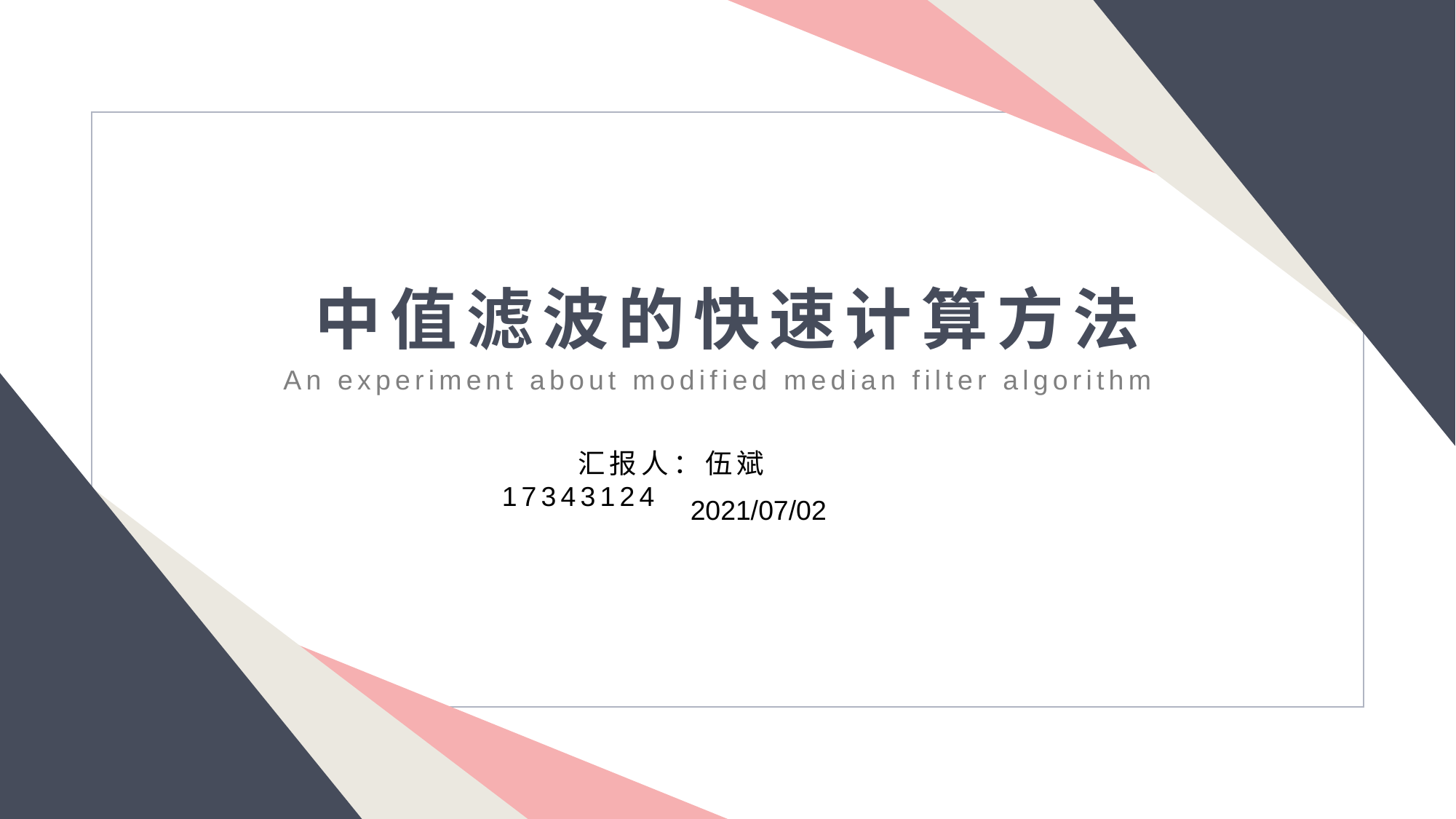

中值滤波的快速计算方法
       汇报人：伍斌  17343124
An experiment about modified median filter algorithm

2021/07/02